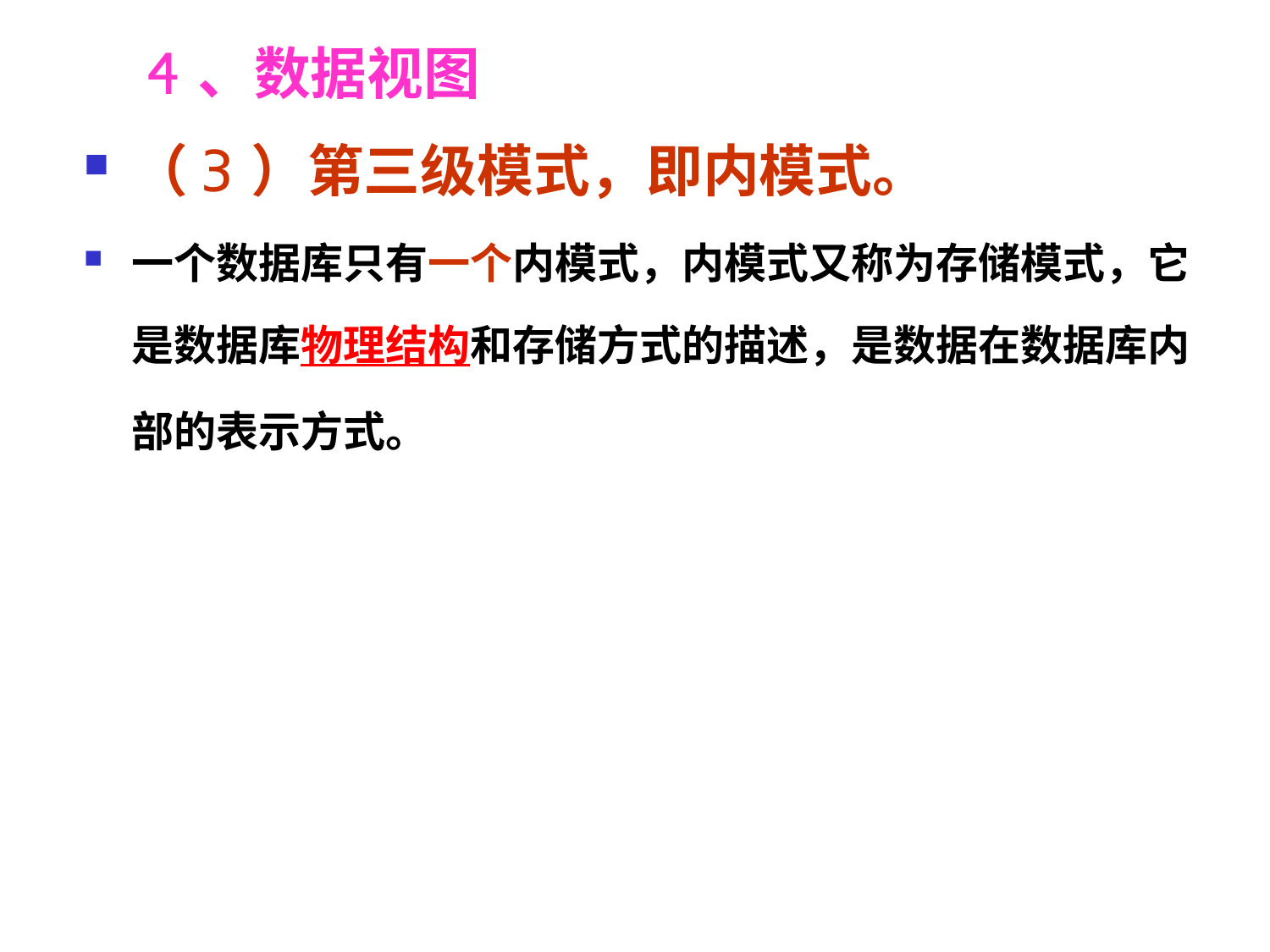

4、数据视图
（3）第三级模式，即内模式。
一个数据库只有一个内模式，内模式又称为存储模式，它是数据库物理结构和存储方式的描述，是数据在数据库内部的表示方式。